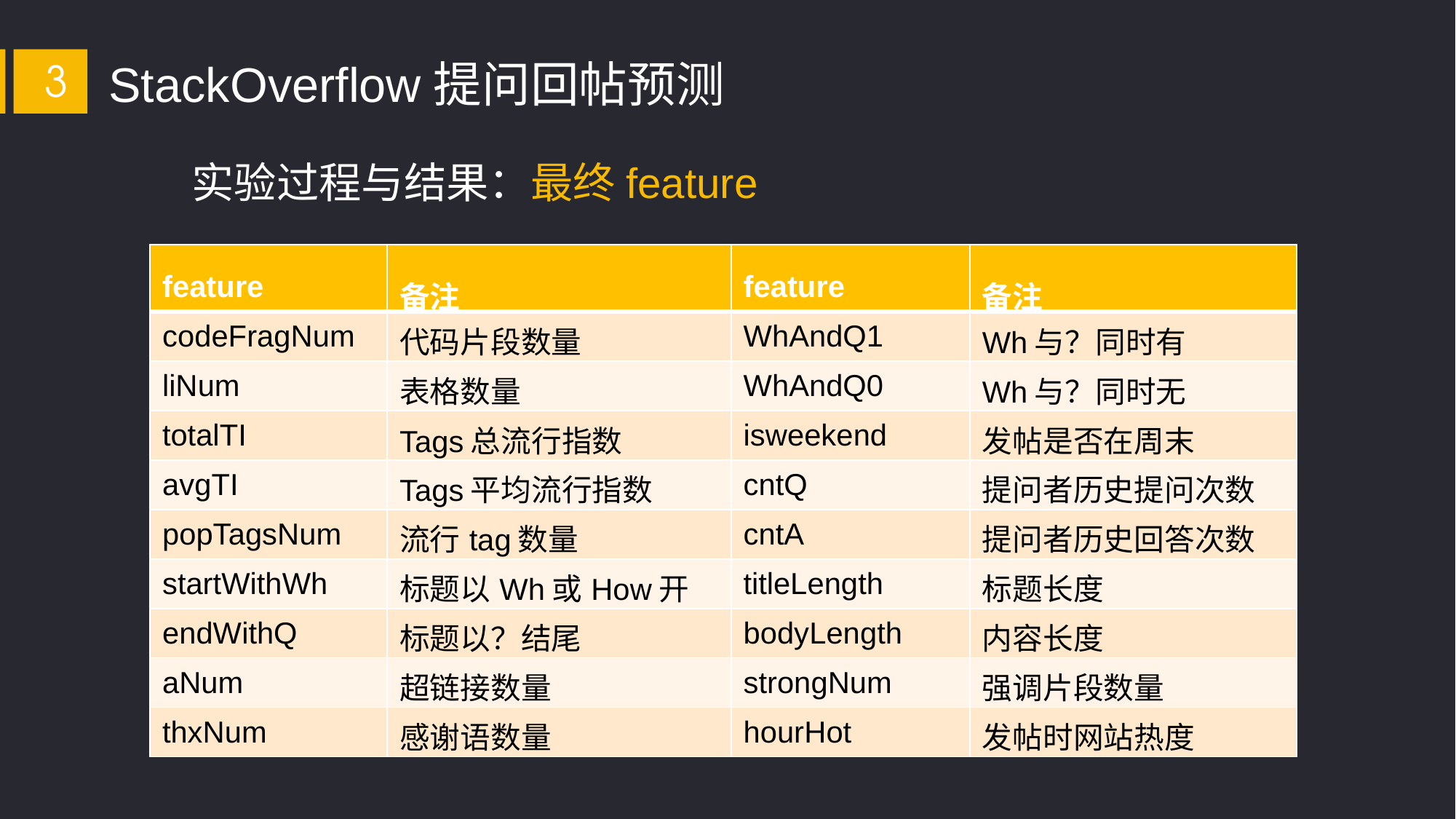

StackOverflow提问回帖预测

3
实验过程与结果：最终feature
| feature | 备注 | feature | 备注 |
| --- | --- | --- | --- |
| codeFragNum | 代码片段数量 | WhAndQ1 | Wh与？同时有 |
| liNum | 表格数量 | WhAndQ0 | Wh与？同时无 |
| totalTI | Tags总流行指数 | isweekend | 发帖是否在周末 |
| avgTI | Tags平均流行指数 | cntQ | 提问者历史提问次数 |
| popTagsNum | 流行tag数量 | cntA | 提问者历史回答次数 |
| startWithWh | 标题以Wh或How开头 | titleLength | 标题长度 |
| endWithQ | 标题以？结尾 | bodyLength | 内容长度 |
| aNum | 超链接数量 | strongNum | 强调片段数量 |
| thxNum | 感谢语数量 | hourHot | 发帖时网站热度 |